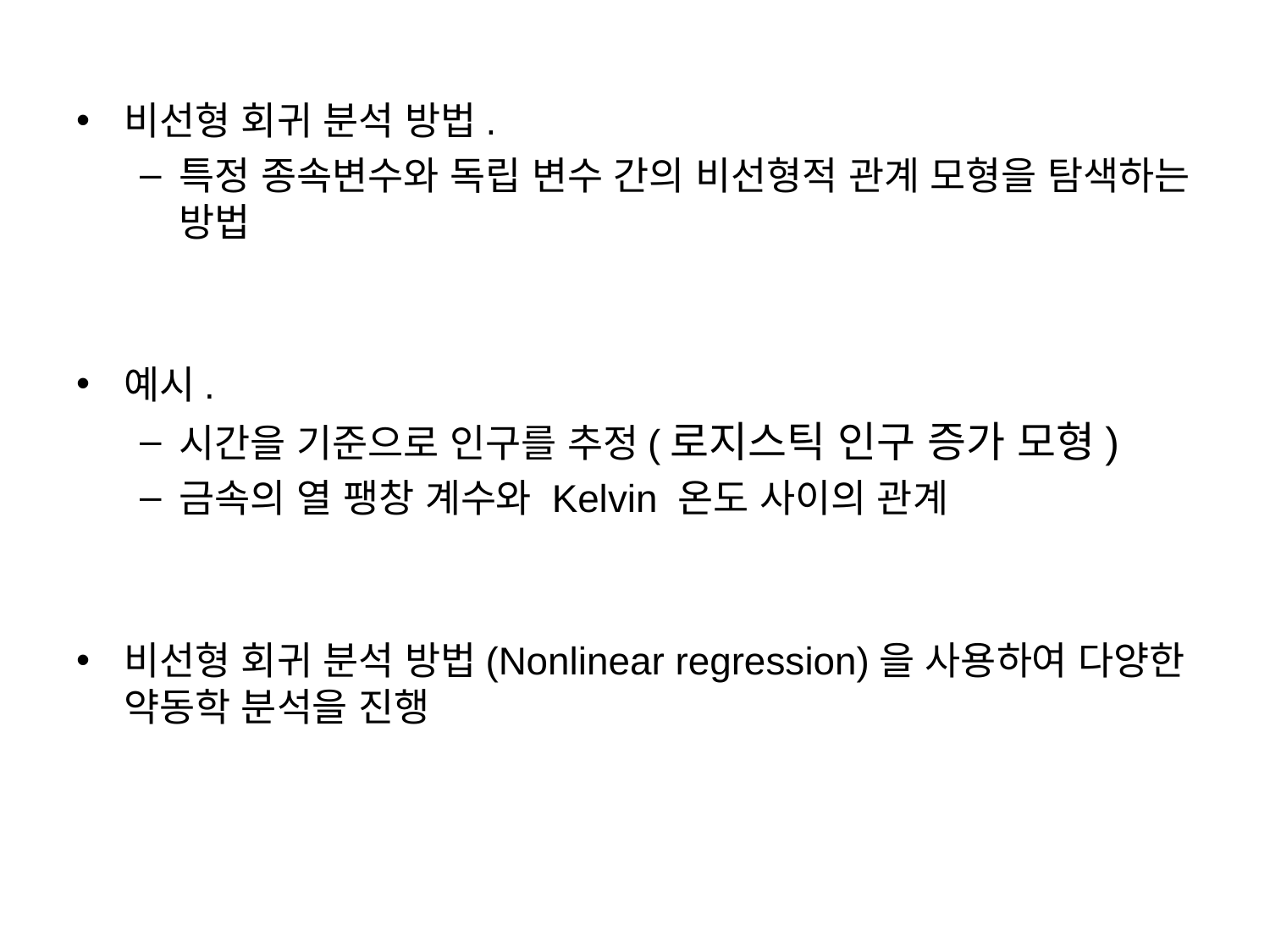

비선형 회귀 분석 방법.
특정 종속변수와 독립 변수 간의 비선형적 관계 모형을 탐색하는 방법

예시.
시간을 기준으로 인구를 추정(로지스틱 인구 증가 모형)
금속의 열 팽창 계수와 Kelvin 온도 사이의 관계

비선형 회귀 분석 방법(Nonlinear regression)을 사용하여 다양한 약동학 분석을 진행